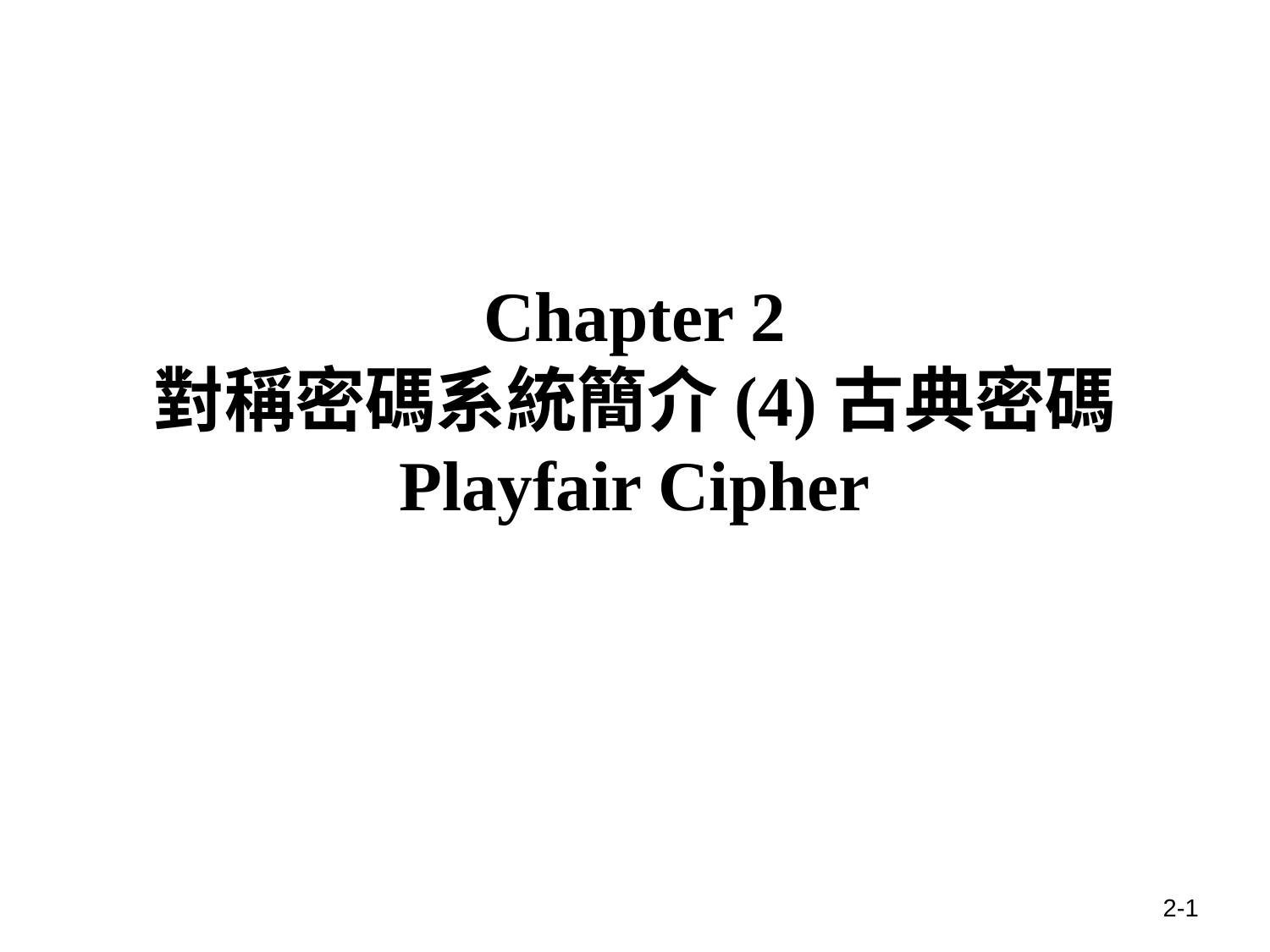

# Chapter 2 對稱密碼系統簡介(4)古典密碼 Playfair Cipher

2-1